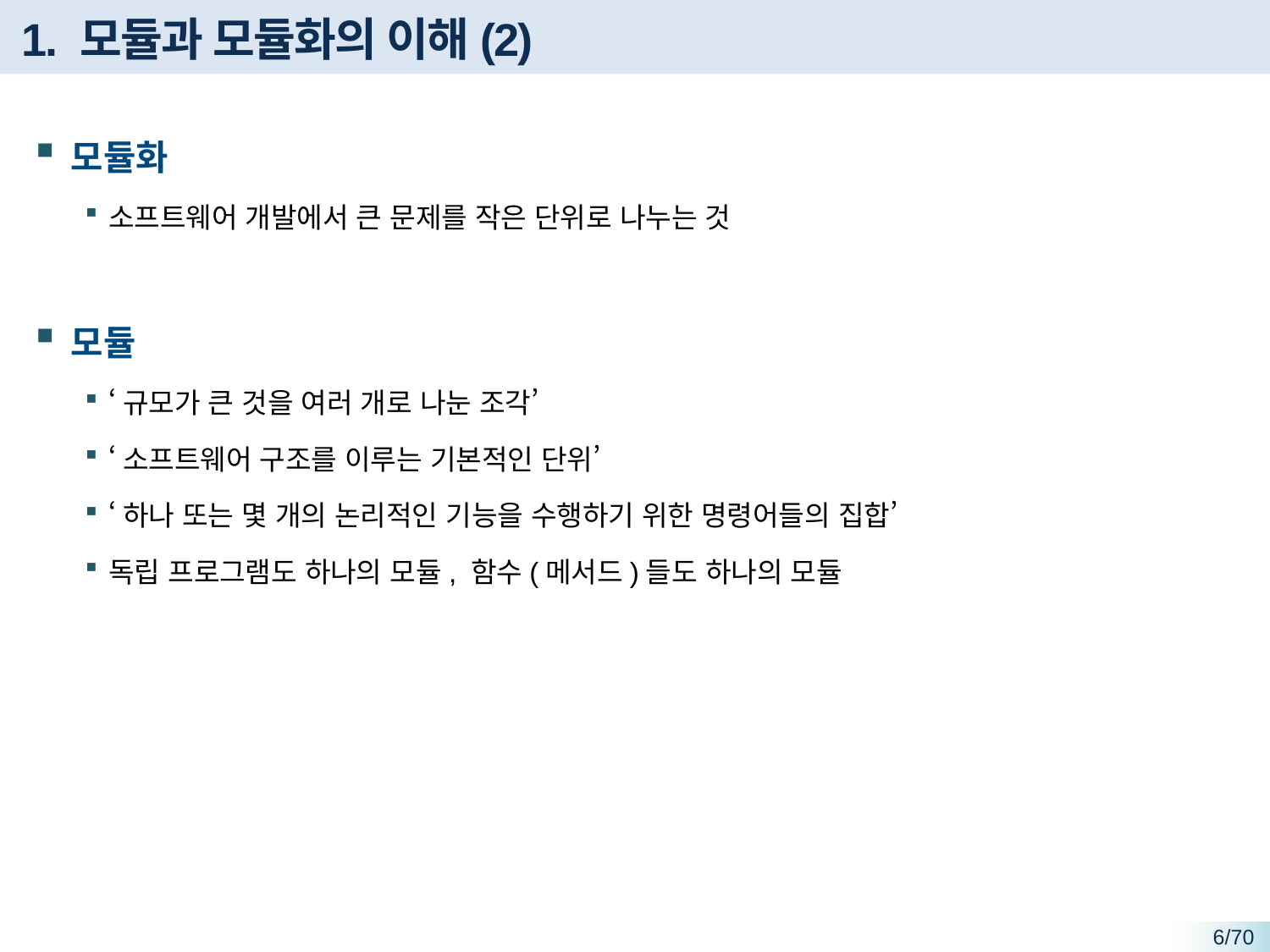

# 1. 모듈과 모듈화의 이해(2)
모듈화
소프트웨어 개발에서 큰 문제를 작은 단위로 나누는 것

모듈
‘규모가 큰 것을 여러 개로 나눈 조각’
‘소프트웨어 구조를 이루는 기본적인 단위’
‘하나 또는 몇 개의 논리적인 기능을 수행하기 위한 명령어들의 집합’
독립 프로그램도 하나의 모듈, 함수(메서드)들도 하나의 모듈